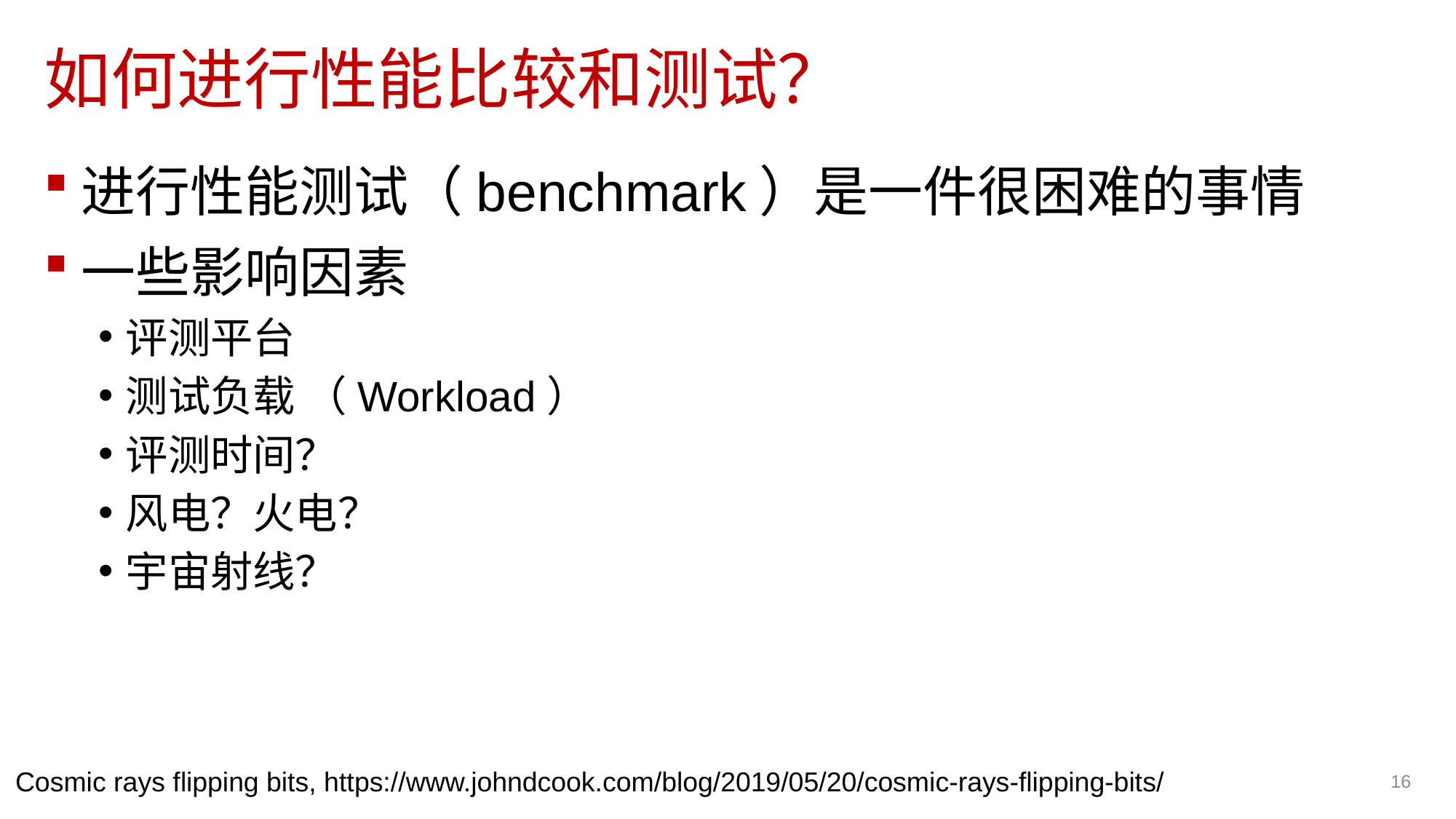

# 如何进行性能比较和测试？
进行性能测试（benchmark）是一件很困难的事情
一些影响因素
评测平台
测试负载 （Workload）
评测时间？
风电？火电？
宇宙射线？
Cosmic rays flipping bits, https://www.johndcook.com/blog/2019/05/20/cosmic-rays-flipping-bits/
16